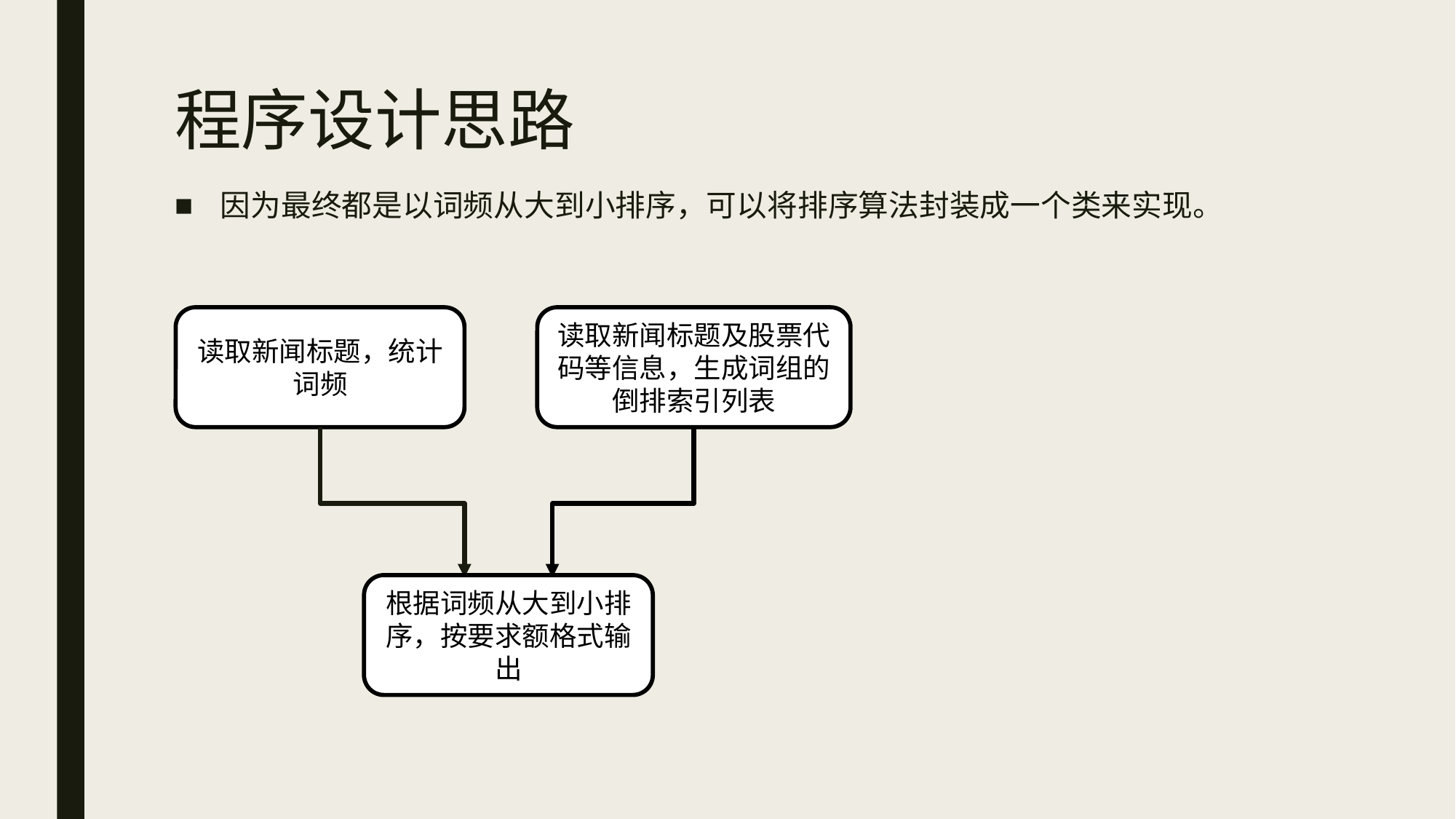

# 程序设计思路
因为最终都是以词频从大到小排序，可以将排序算法封装成一个类来实现。
读取新闻标题，统计词频
读取新闻标题及股票代码等信息，生成词组的倒排索引列表
根据词频从大到小排序，按要求额格式输出